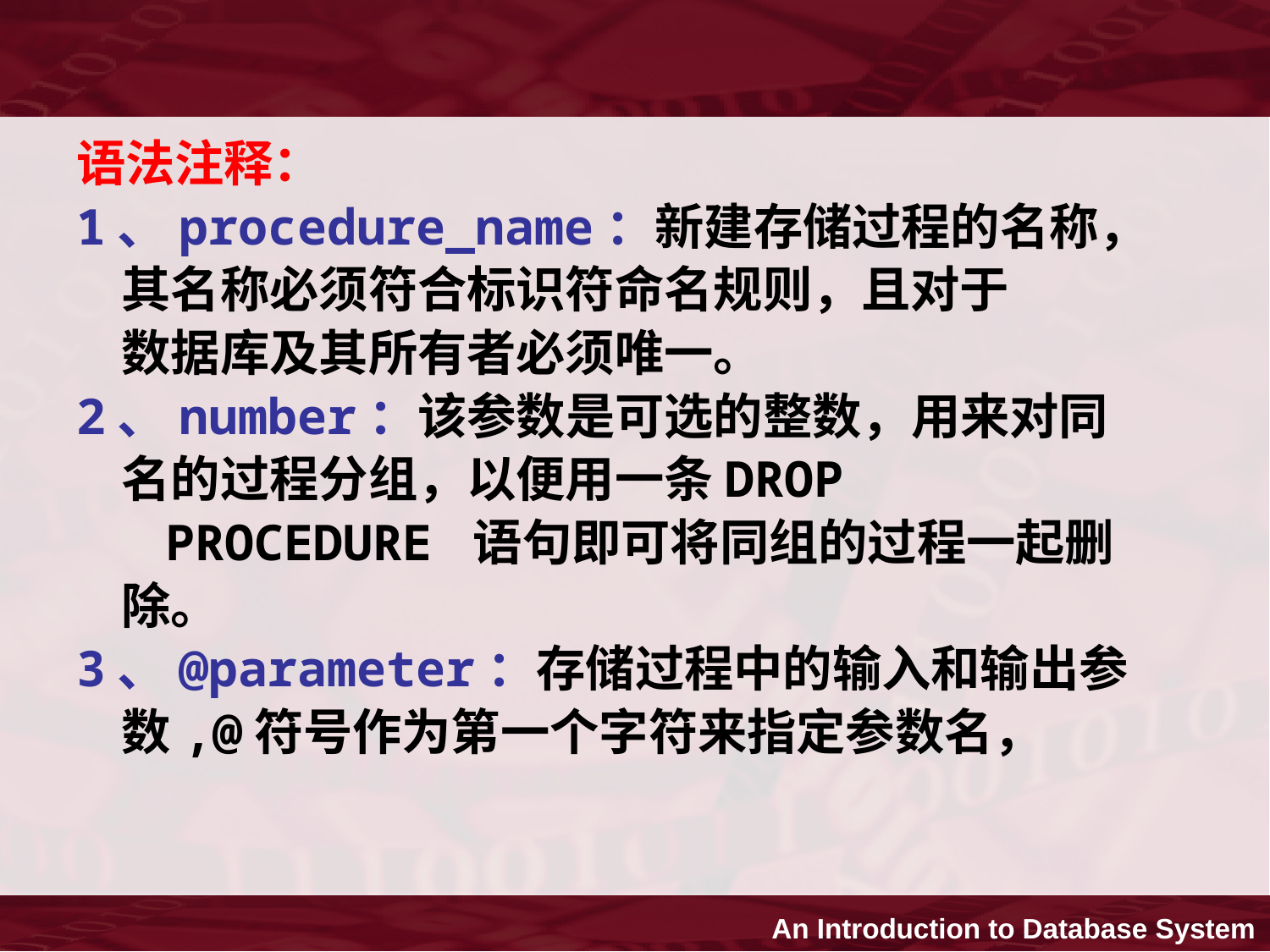

语法注释：
1、procedure_name：新建存储过程的名称，
   其名称必须符合标识符命名规则，且对于
   数据库及其所有者必须唯一。
2、number：该参数是可选的整数，用来对同
   名的过程分组，以便用一条DROP
   PROCEDURE 语句即可将同组的过程一起删
   除。
3、@parameter：存储过程中的输入和输出参
   数,@符号作为第一个字符来指定参数名，